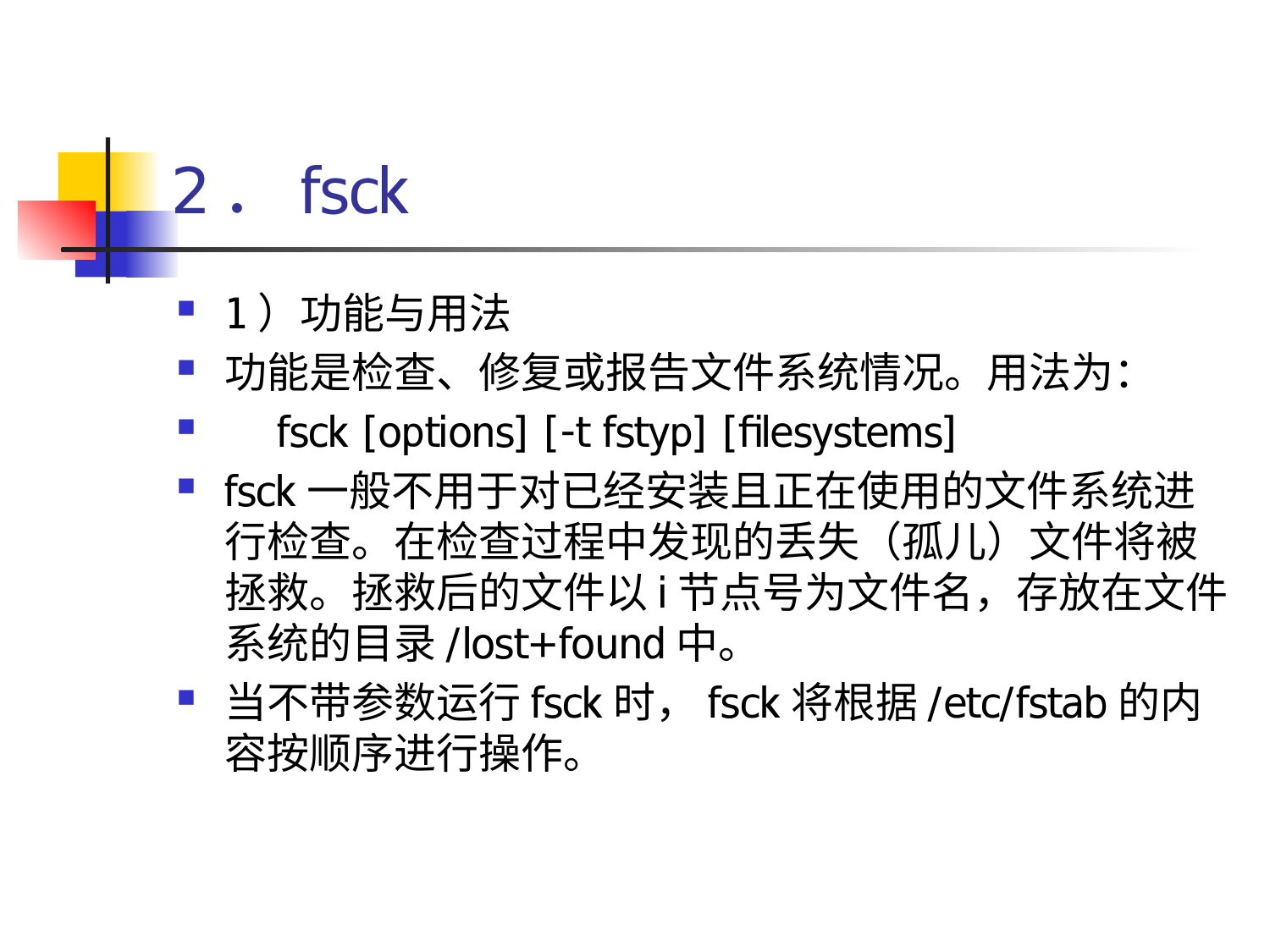

# 2．fsck
1）功能与用法
功能是检查、修复或报告文件系统情况。用法为：
    fsck [options] [-t fstyp] [filesystems]
fsck一般不用于对已经安装且正在使用的文件系统进行检查。在检查过程中发现的丢失（孤儿）文件将被拯救。拯救后的文件以i节点号为文件名，存放在文件系统的目录/lost+found中。
当不带参数运行fsck时，fsck将根据/etc/fstab的内容按顺序进行操作。